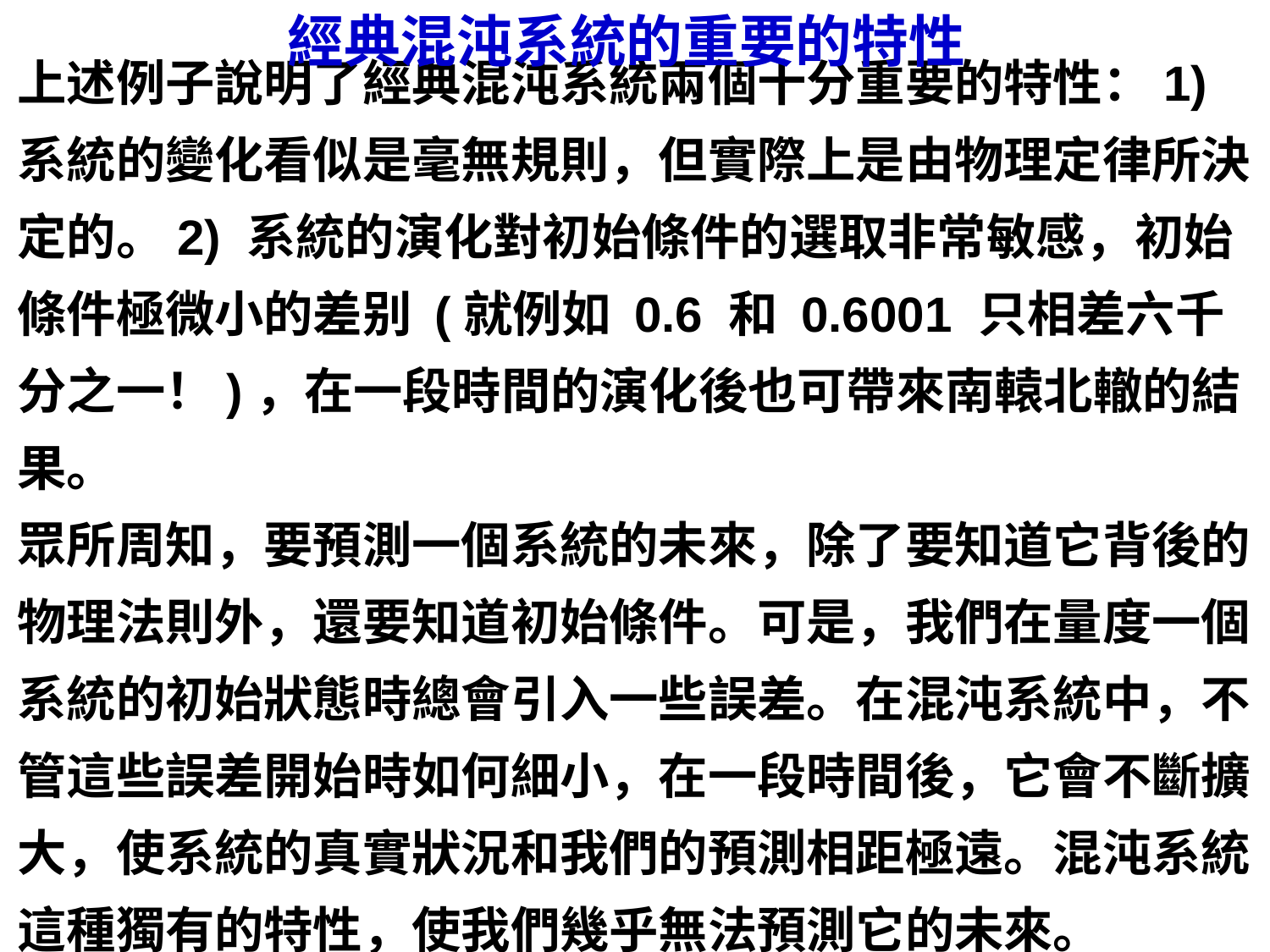

經典混沌系統的重要的特性
上述例子說明了經典混沌系統兩個十分重要的特性：1) 系統的變化看似是毫無規則，但實際上是由物理定律所決定的。2) 系統的演化對初始條件的選取非常敏感，初始條件極微小的差别 (就例如 0.6 和 0.6001 只相差六千分之一！)，在一段時間的演化後也可帶來南轅北轍的結果。
眾所周知，要預測一個系統的未來，除了要知道它背後的物理法則外，還要知道初始條件。可是，我們在量度一個系統的初始狀態時總會引入一些誤差。在混沌系統中，不管這些誤差開始時如何細小，在一段時間後，它會不斷擴大，使系統的真實狀況和我們的預測相距極遠。混沌系統這種獨有的特性，使我們幾乎無法預測它的未來。